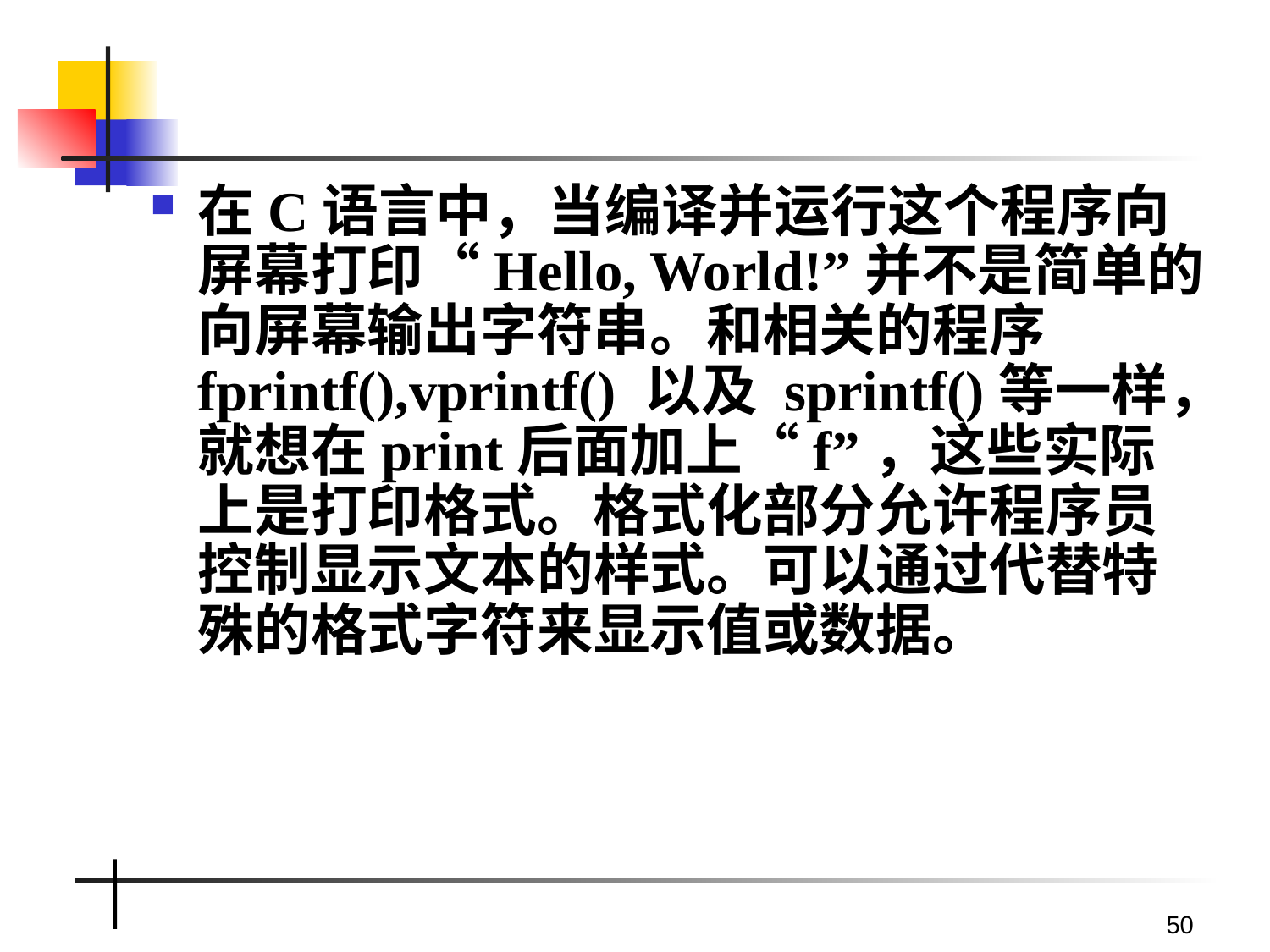

50
#
在C语言中，当编译并运行这个程序向屏幕打印“Hello, World!”并不是简单的向屏幕输出字符串。和相关的程序fprintf(),vprintf() 以及 sprintf()等一样，就想在print后面加上“f”，这些实际上是打印格式。格式化部分允许程序员控制显示文本的样式。可以通过代替特殊的格式字符来显示值或数据。